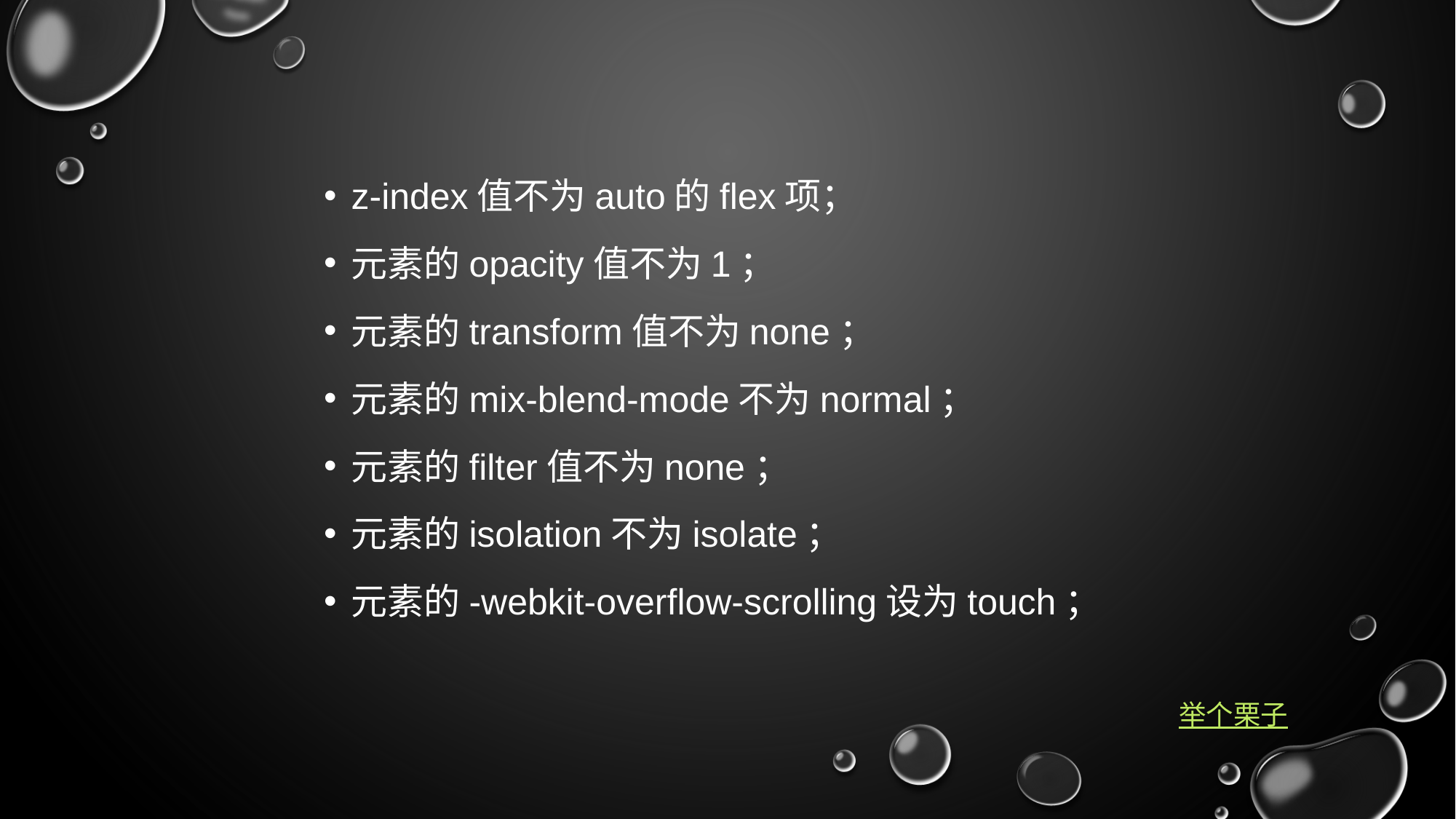

z-index值不为auto的flex项；
元素的opacity值不为1；
元素的transform值不为none；
元素的mix-blend-mode不为normal；
元素的filter值不为none；
元素的isolation不为isolate；
元素的-webkit-overflow-scrolling设为touch；
举个栗子